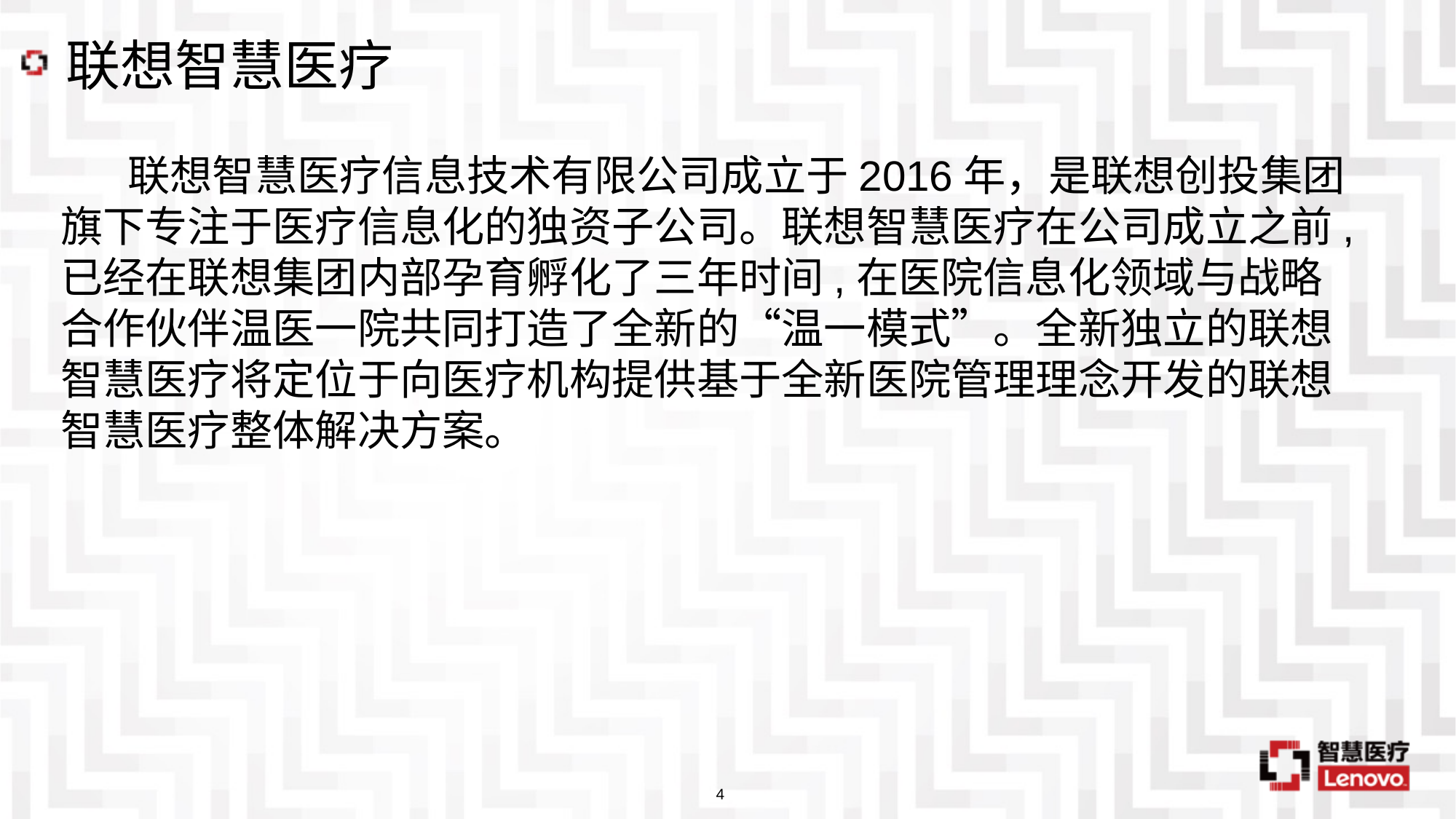

# 联想智慧医疗
      联想智慧医疗信息技术有限公司成立于2016年，是联想创投集团旗下专注于医疗信息化的独资子公司。联想智慧医疗在公司成立之前,已经在联想集团内部孕育孵化了三年时间,在医院信息化领域与战略合作伙伴温医一院共同打造了全新的“温一模式”。全新独立的联想智慧医疗将定位于向医疗机构提供基于全新医院管理理念开发的联想智慧医疗整体解决方案。